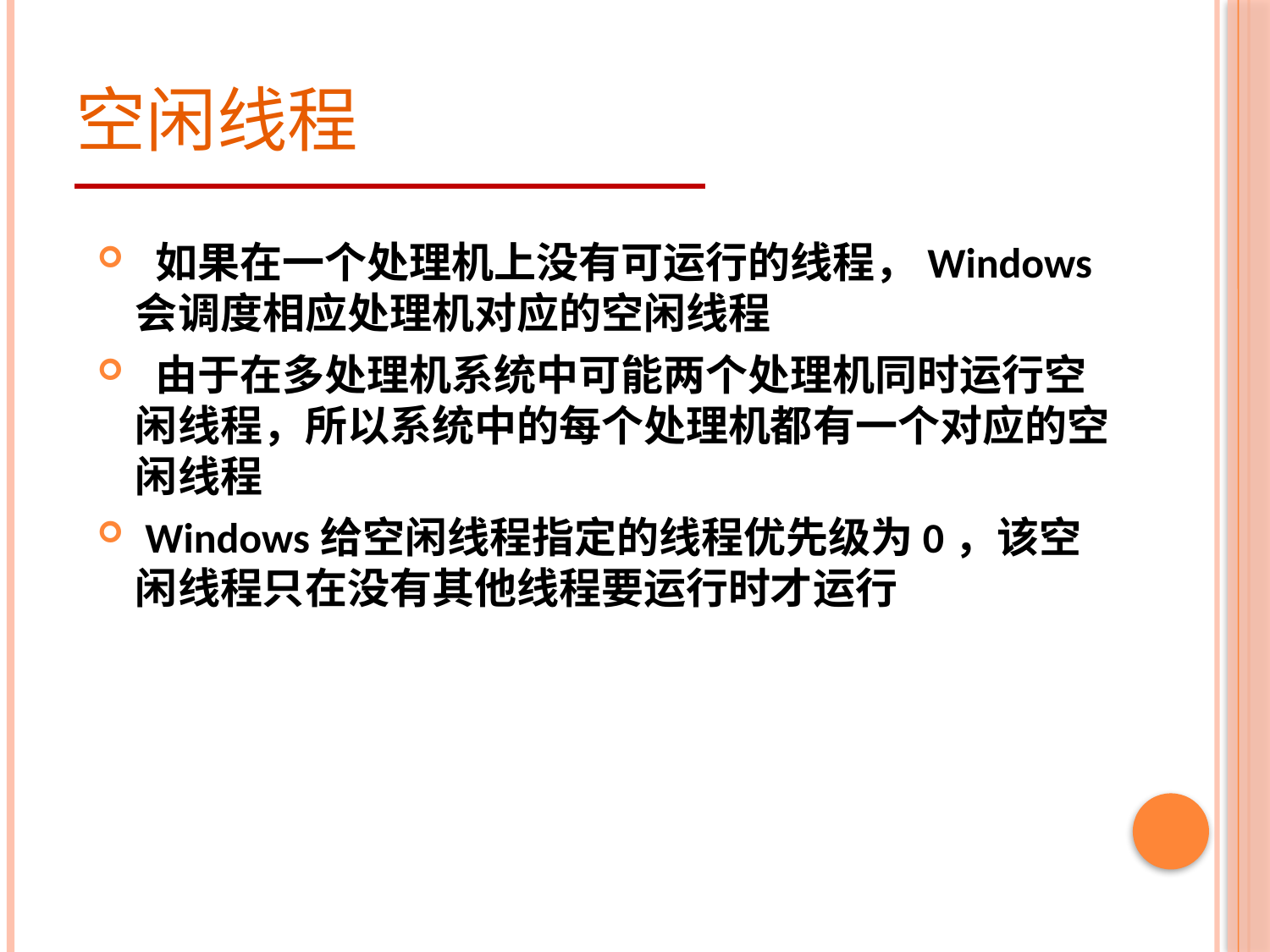

# 空闲线程
 如果在一个处理机上没有可运行的线程，Windows会调度相应处理机对应的空闲线程
 由于在多处理机系统中可能两个处理机同时运行空闲线程，所以系统中的每个处理机都有一个对应的空闲线程
 Windows给空闲线程指定的线程优先级为0，该空闲线程只在没有其他线程要运行时才运行